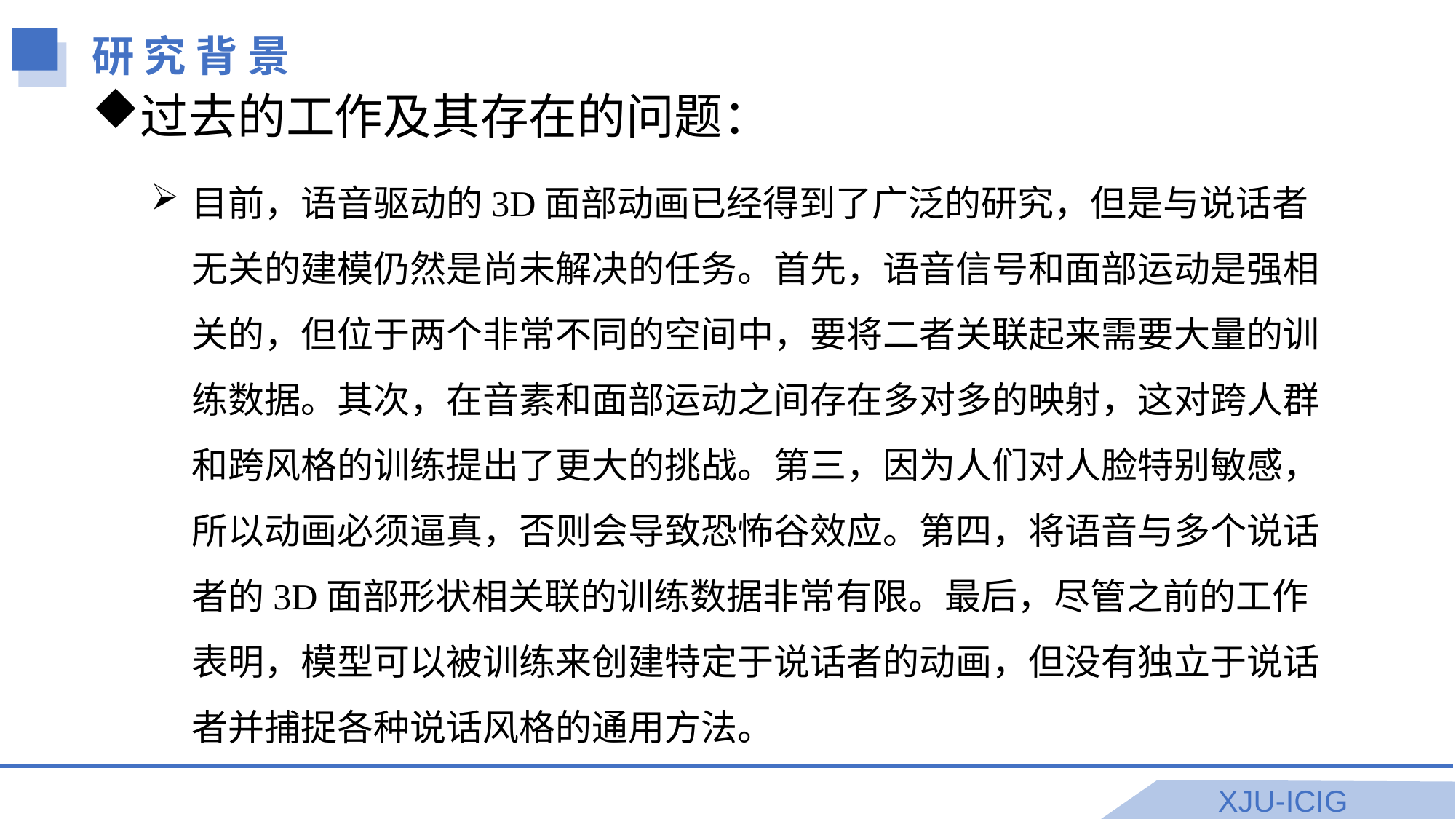

研 究 背 景

过去的工作及其存在的问题：
目前，语音驱动的3D面部动画已经得到了广泛的研究，但是与说话者无关的建模仍然是尚未解决的任务。首先，语音信号和面部运动是强相关的，但位于两个非常不同的空间中，要将二者关联起来需要大量的训练数据。其次，在音素和面部运动之间存在多对多的映射，这对跨人群和跨风格的训练提出了更大的挑战。第三，因为人们对人脸特别敏感，所以动画必须逼真，否则会导致恐怖谷效应。第四，将语音与多个说话者的3D面部形状相关联的训练数据非常有限。最后，尽管之前的工作表明，模型可以被训练来创建特定于说话者的动画，但没有独立于说话者并捕捉各种说话风格的通用方法。
XJU-ICIG